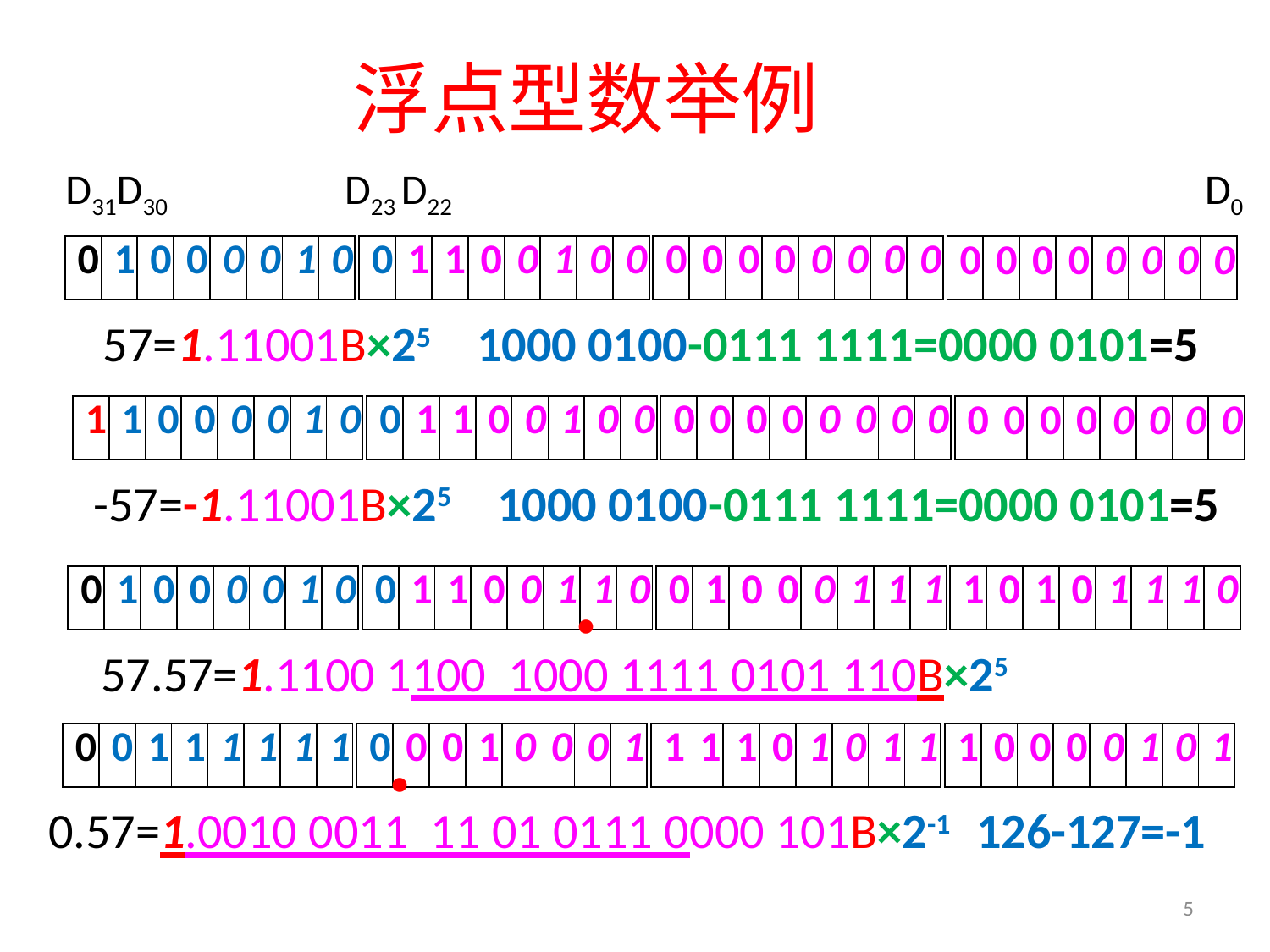

# 浮点型数举例
D31D30                   D23 D22                                                                               D0
| 0 | 1 | 0 | 0 | 0 | 0 | 1 | 0 |
| --- | --- | --- | --- | --- | --- | --- | --- |
| 0 | 1 | 1 | 0 | 0 | 1 | 0 | 0 |
| --- | --- | --- | --- | --- | --- | --- | --- |
| 0 | 0 | 0 | 0 | 0 | 0 | 0 | 0 |
| --- | --- | --- | --- | --- | --- | --- | --- |
| 0 | 0 | 0 | 0 | 0 | 0 | 0 | 0 |
| --- | --- | --- | --- | --- | --- | --- | --- |
57=1.11001B×25       1000 0100-0111 1111=0000 0101=5
| 1 | 1 | 0 | 0 | 0 | 0 | 1 | 0 |
| --- | --- | --- | --- | --- | --- | --- | --- |
| 0 | 1 | 1 | 0 | 0 | 1 | 0 | 0 |
| --- | --- | --- | --- | --- | --- | --- | --- |
| 0 | 0 | 0 | 0 | 0 | 0 | 0 | 0 |
| --- | --- | --- | --- | --- | --- | --- | --- |
| 0 | 0 | 0 | 0 | 0 | 0 | 0 | 0 |
| --- | --- | --- | --- | --- | --- | --- | --- |
-57=-1.11001B×25       1000 0100-0111 1111=0000 0101=5
.
| 0 | 1 | 0 | 0 | 0 | 0 | 1 | 0 |
| --- | --- | --- | --- | --- | --- | --- | --- |
| 0 | 1 | 1 | 0 | 0 | 1 | 1 | 0 |
| --- | --- | --- | --- | --- | --- | --- | --- |
| 0 | 1 | 0 | 0 | 0 | 1 | 1 | 1 |
| --- | --- | --- | --- | --- | --- | --- | --- |
| 1 | 0 | 1 | 0 | 1 | 1 | 1 | 0 |
| --- | --- | --- | --- | --- | --- | --- | --- |
57.57=1.1100 1100  1000 1111 0101 110B×25
.
| 0 | 0 | 1 | 1 | 1 | 1 | 1 | 1 |
| --- | --- | --- | --- | --- | --- | --- | --- |
| 0 | 0 | 0 | 1 | 0 | 0 | 0 | 1 |
| --- | --- | --- | --- | --- | --- | --- | --- |
| 1 | 1 | 1 | 0 | 1 | 0 | 1 | 1 |
| --- | --- | --- | --- | --- | --- | --- | --- |
| 1 | 0 | 0 | 0 | 0 | 1 | 0 | 1 |
| --- | --- | --- | --- | --- | --- | --- | --- |
0.57=1.0010 0011  11 01 0111 0000 101B×2-1    126-127=-1
5